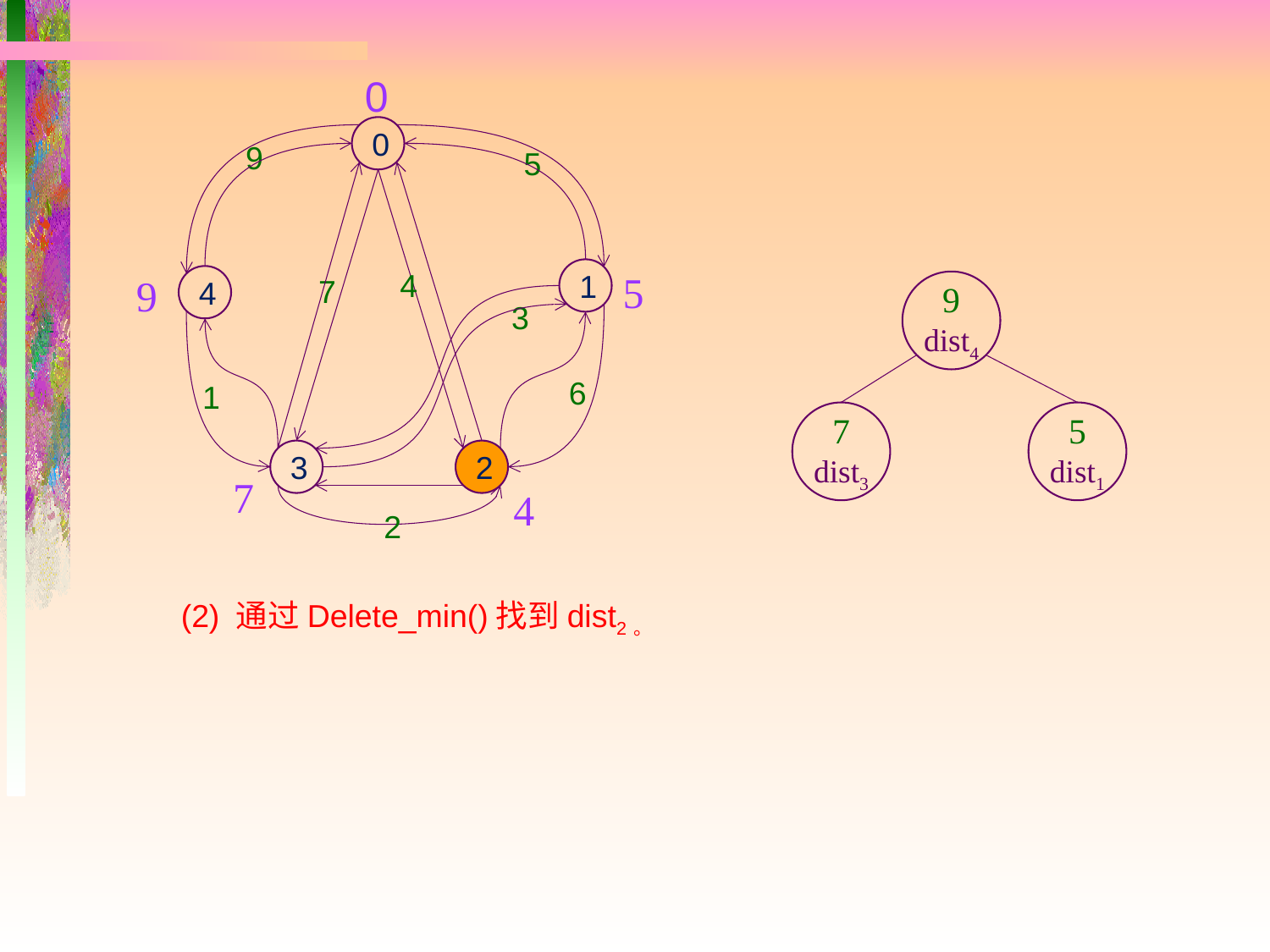

0
0
9
5
1
4
7
4
3
6
1
3
2
2
5
9
9
dist4
7
dist3
5
dist1
7
4
(2) 通过Delete_min()找到dist2。